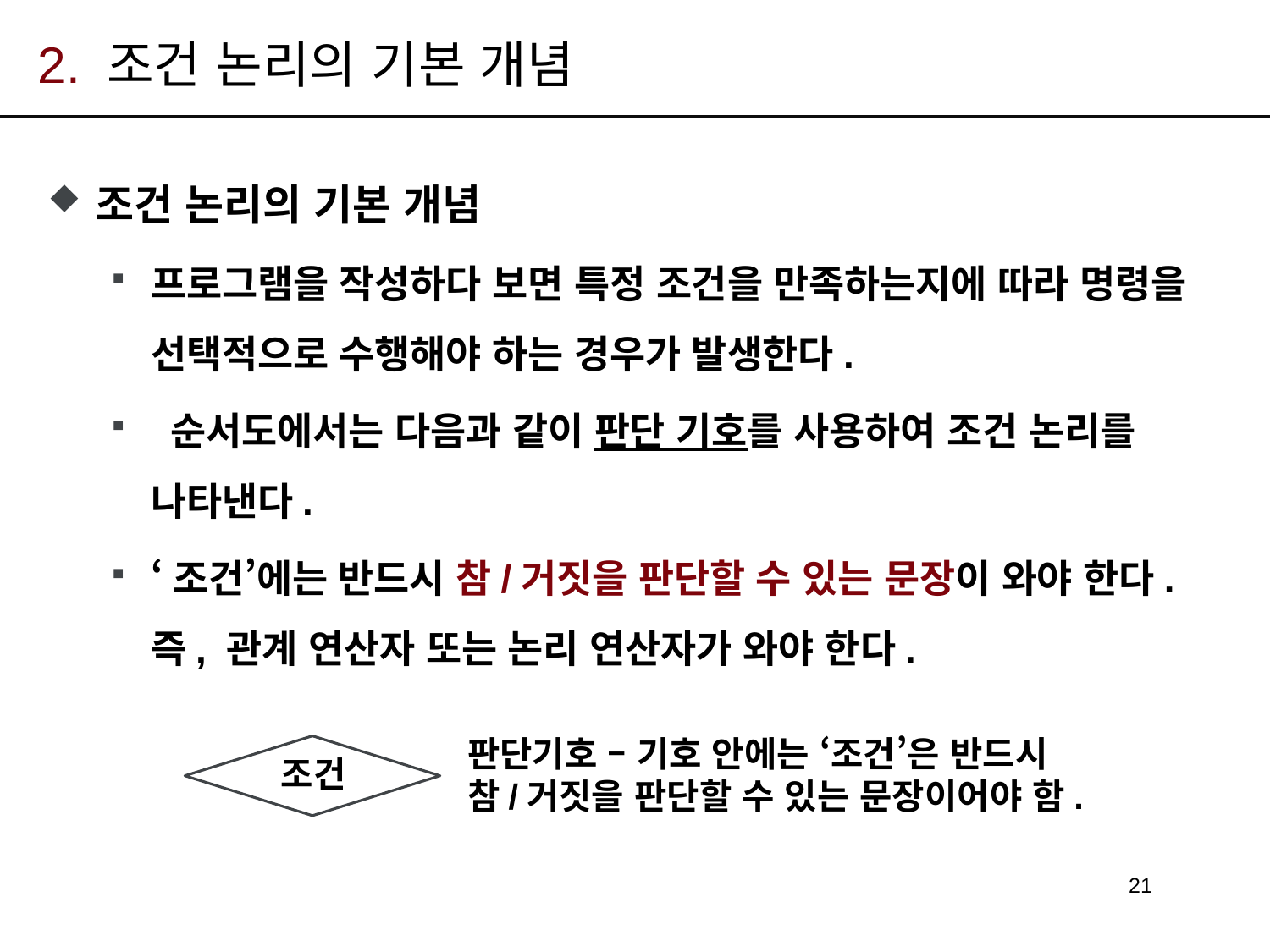

# 2. 조건 논리의 기본 개념
조건 논리의 기본 개념
프로그램을 작성하다 보면 특정 조건을 만족하는지에 따라 명령을 선택적으로 수행해야 하는 경우가 발생한다.
 순서도에서는 다음과 같이 판단 기호를 사용하여 조건 논리를 나타낸다.
‘조건’에는 반드시 참/거짓을 판단할 수 있는 문장이 와야 한다. 즉, 관계 연산자 또는 논리 연산자가 와야 한다.

판단기호 – 기호 안에는 ‘조건’은 반드시 참/거짓을 판단할 수 있는 문장이어야 함.

조건
21